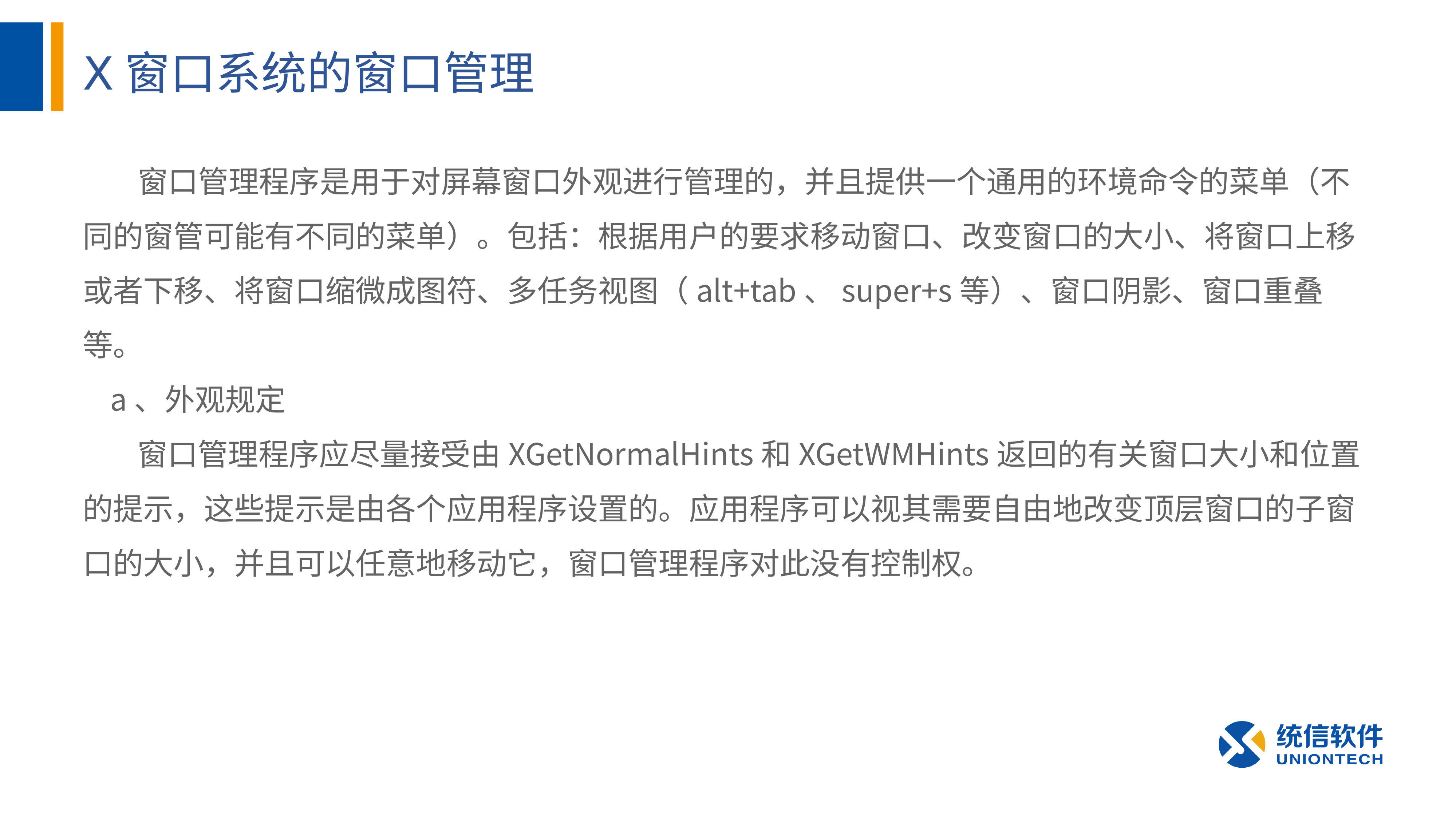

# X窗口系统的窗口管理
       窗口管理程序是用于对屏幕窗口外观进行管理的，并且提供一个通用的环境命令的菜单（不同的窗管可能有不同的菜单）。包括：根据用户的要求移动窗口、改变窗口的大小、将窗口上移或者下移、将窗口缩微成图符、多任务视图（alt+tab、super+s等）、窗口阴影、窗口重叠等。
    a、外观规定
	窗口管理程序应尽量接受由XGetNormalHints和XGetWMHints返回的有关窗口大小和位置的提示，这些提示是由各个应用程序设置的。应用程序可以视其需要自由地改变顶层窗口的子窗口的大小，并且可以任意地移动它，窗口管理程序对此没有控制权。